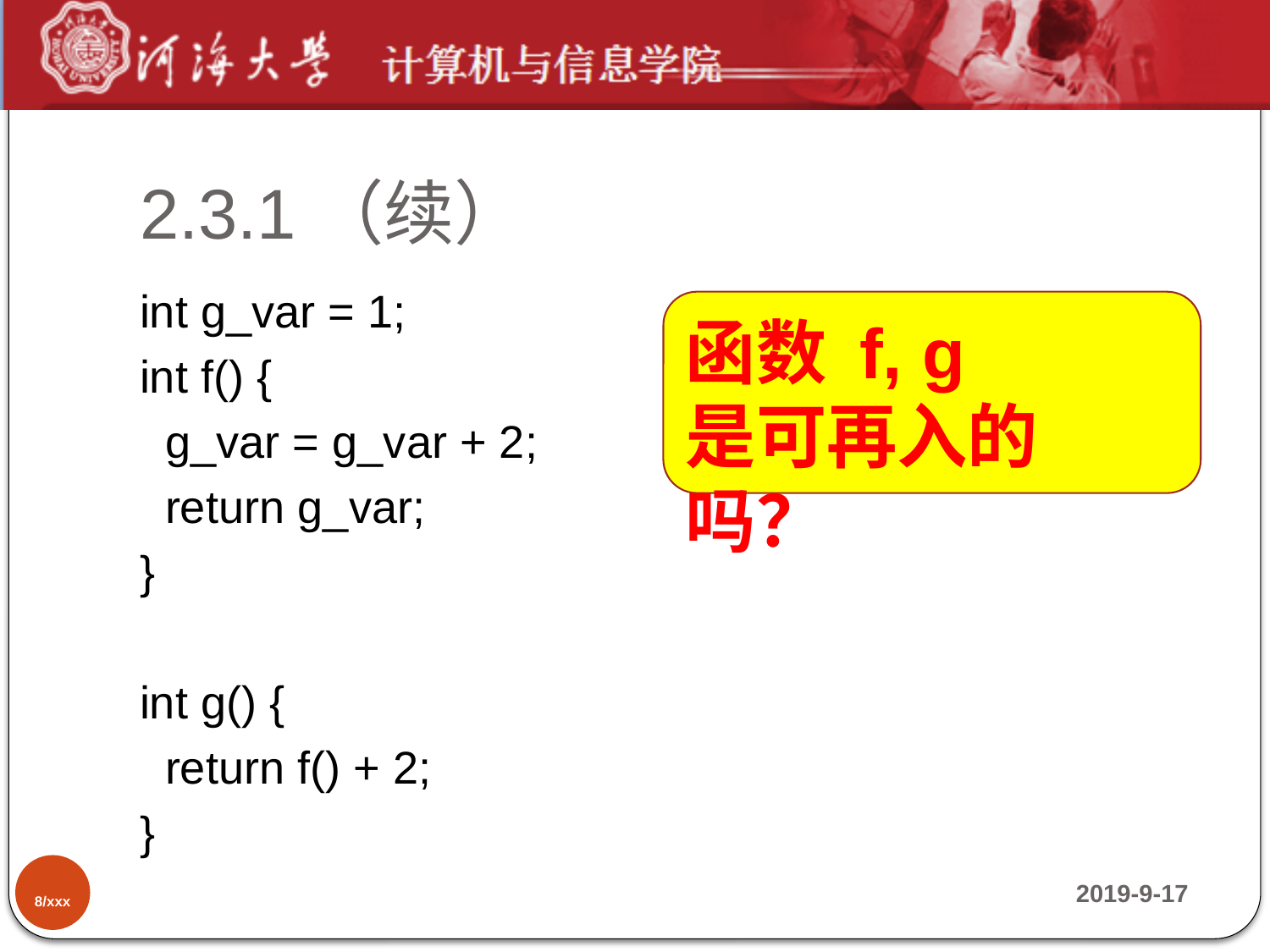

# 2.3.1（续）
int g_var = 1;
int f() {
  g_var = g_var + 2;
  return g_var;
}

int g() {
  return f() + 2;
}
函数 f, g
是可再入的吗？
8/xxx
2019-9-17